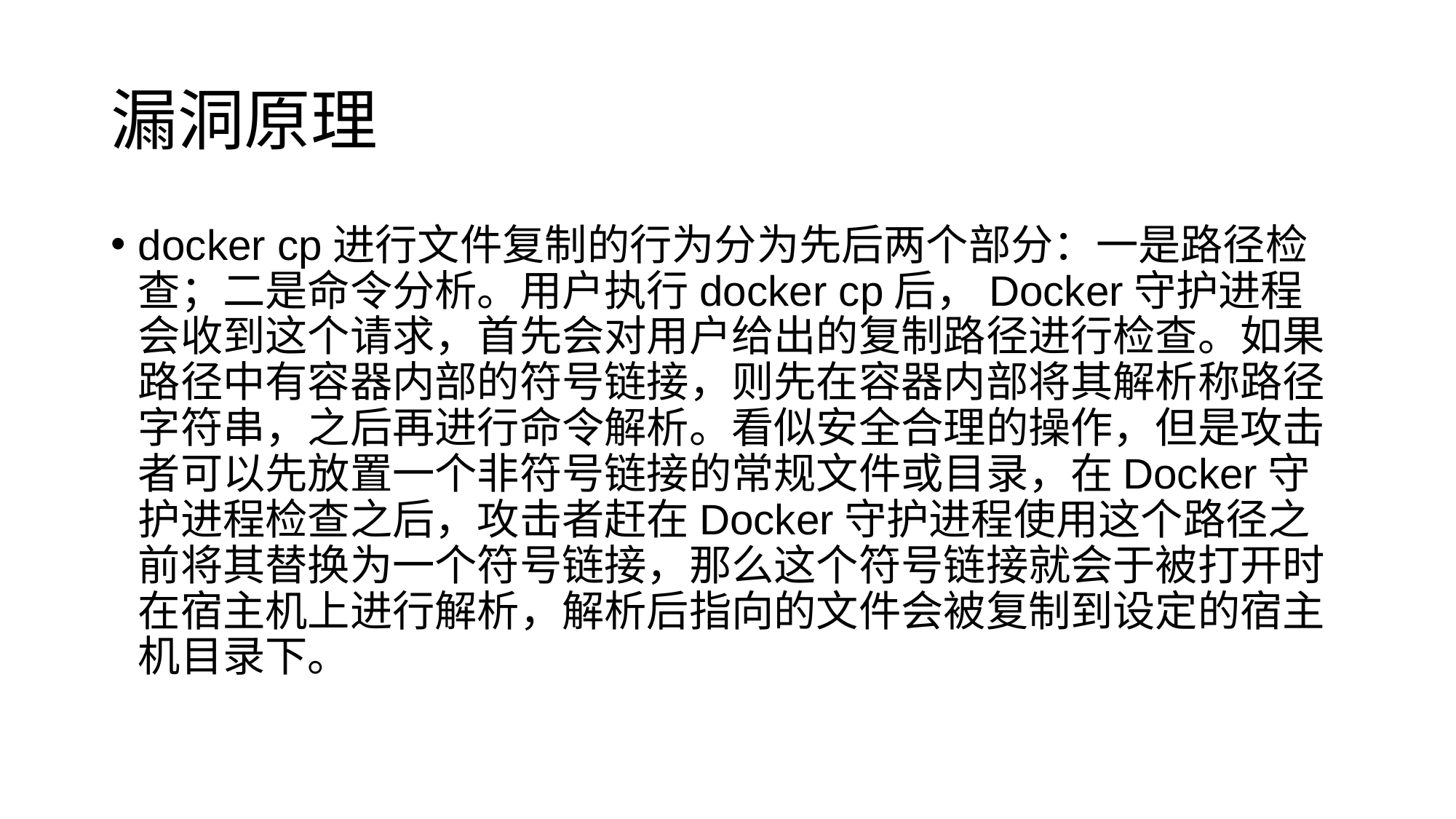

# 漏洞原理
docker cp进行文件复制的行为分为先后两个部分：一是路径检查；二是命令分析。用户执行docker cp后，Docker守护进程会收到这个请求，首先会对用户给出的复制路径进行检查。如果路径中有容器内部的符号链接，则先在容器内部将其解析称路径字符串，之后再进行命令解析。看似安全合理的操作，但是攻击者可以先放置一个非符号链接的常规文件或目录，在Docker守护进程检查之后，攻击者赶在Docker守护进程使用这个路径之前将其替换为一个符号链接，那么这个符号链接就会于被打开时在宿主机上进行解析，解析后指向的文件会被复制到设定的宿主机目录下。